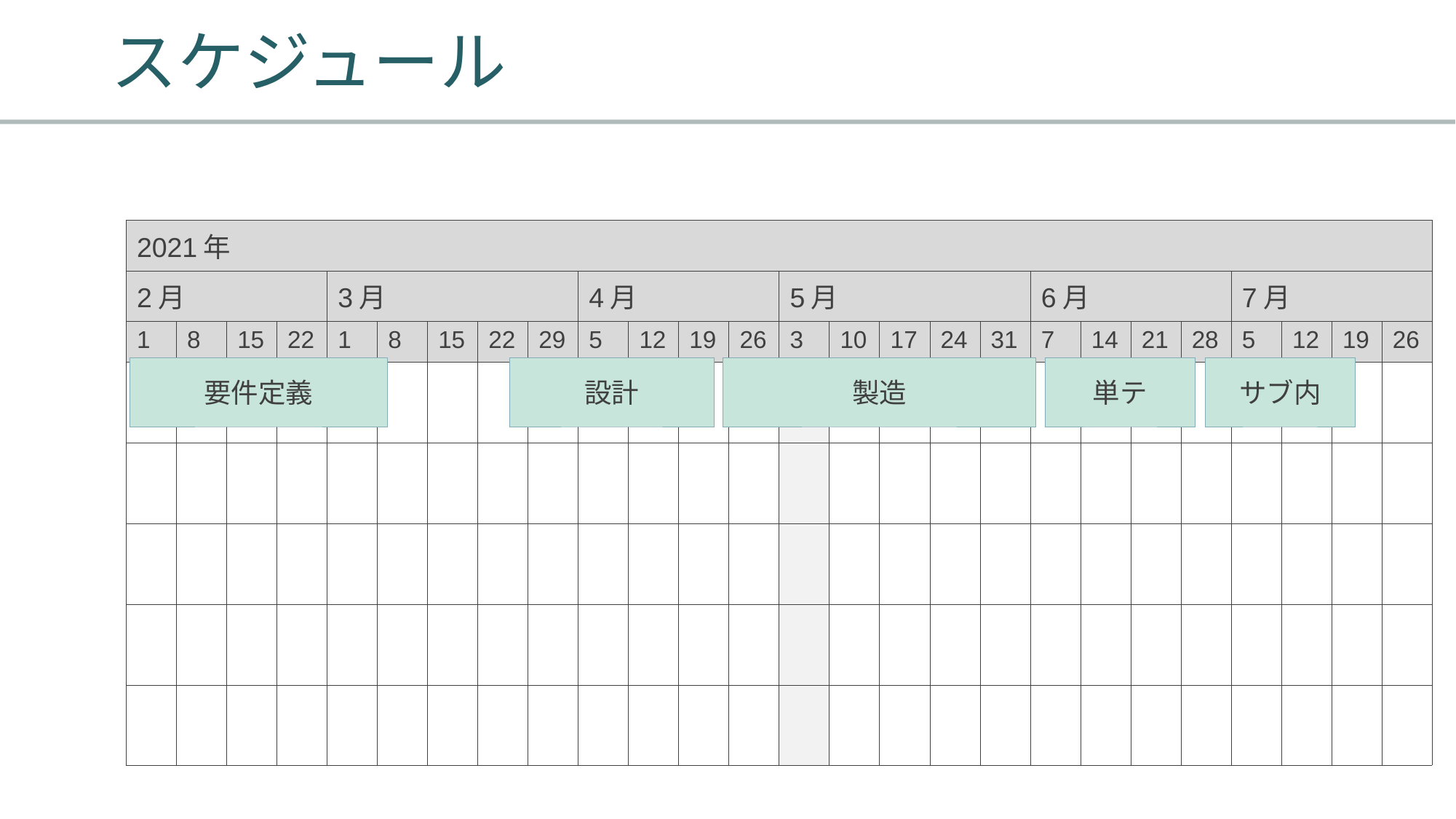

# スケジュール
| 2021年 |  |  |  |  |  |  |  |  |  |  |  |  |  |  |  |  |  |  |  |  |  |  |  |  |  |
| --- | --- | --- | --- | --- | --- | --- | --- | --- | --- | --- | --- | --- | --- | --- | --- | --- | --- | --- | --- | --- | --- | --- | --- | --- | --- |
| 2月 |  |  |  | 3月 |  |  |  |  | 4月 |  |  |  | 5月 |  |  |  |  | 6月 |  |  |  | 7月 |  |  |  |
| 1 | 8 | 15 | 22 | 1 | 8 | 15 | 22 | 29 | 5 | 12 | 19 | 26 | 3 | 10 | 17 | 24 | 31 | 7 | 14 | 21 | 28 | 5 | 12 | 19 | 26 |
|  |  |  |  |  |  |  |  |  |  |  |  |  |  |  |  |  |  |  |  |  |  |  |  |  |  |
|  |  |  |  |  |  |  |  |  |  |  |  |  |  |  |  |  |  |  |  |  |  |  |  |  |  |
|  |  |  |  |  |  |  |  |  |  |  |  |  |  |  |  |  |  |  |  |  |  |  |  |  |  |
|  |  |  |  |  |  |  |  |  |  |  |  |  |  |  |  |  |  |  |  |  |  |  |  |  |  |
|  |  |  |  |  |  |  |  |  |  |  |  |  |  |  |  |  |  |  |  |  |  |  |  |  |  |
要件定義
設計
製造
単テ
サブ内